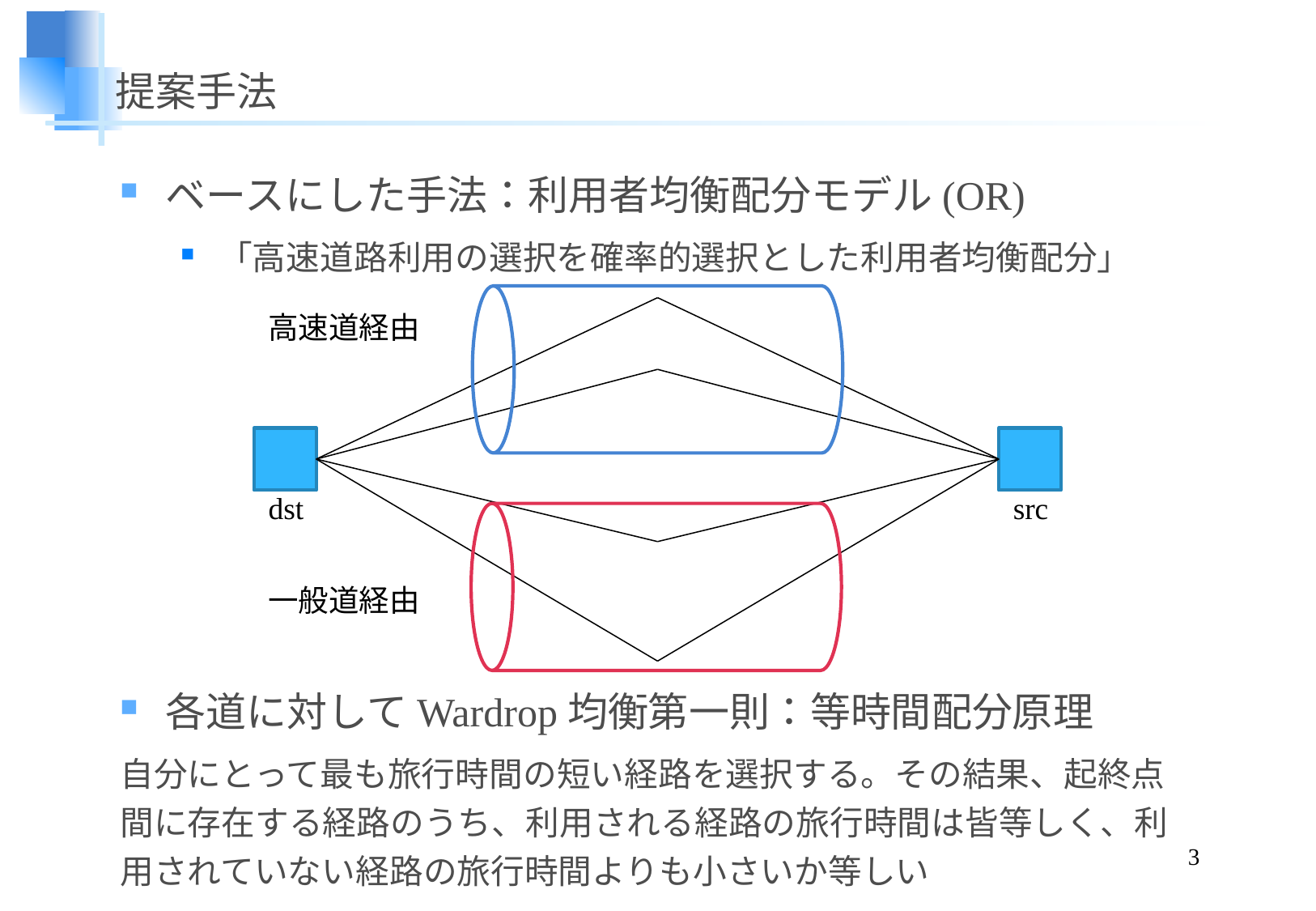

# 提案手法
ベースにした手法：利用者均衡配分モデル(OR)
「高速道路利用の選択を確率的選択とした利用者均衡配分」

高速道経由

dst
src
一般道経由
各道に対してWardrop均衡第一則：等時間配分原理
自分にとって最も旅行時間の短い経路を選択する。その結果、起終点間に存在する経路のうち、利用される経路の旅行時間は皆等しく、利用されていない経路の旅行時間よりも小さいか等しい
3